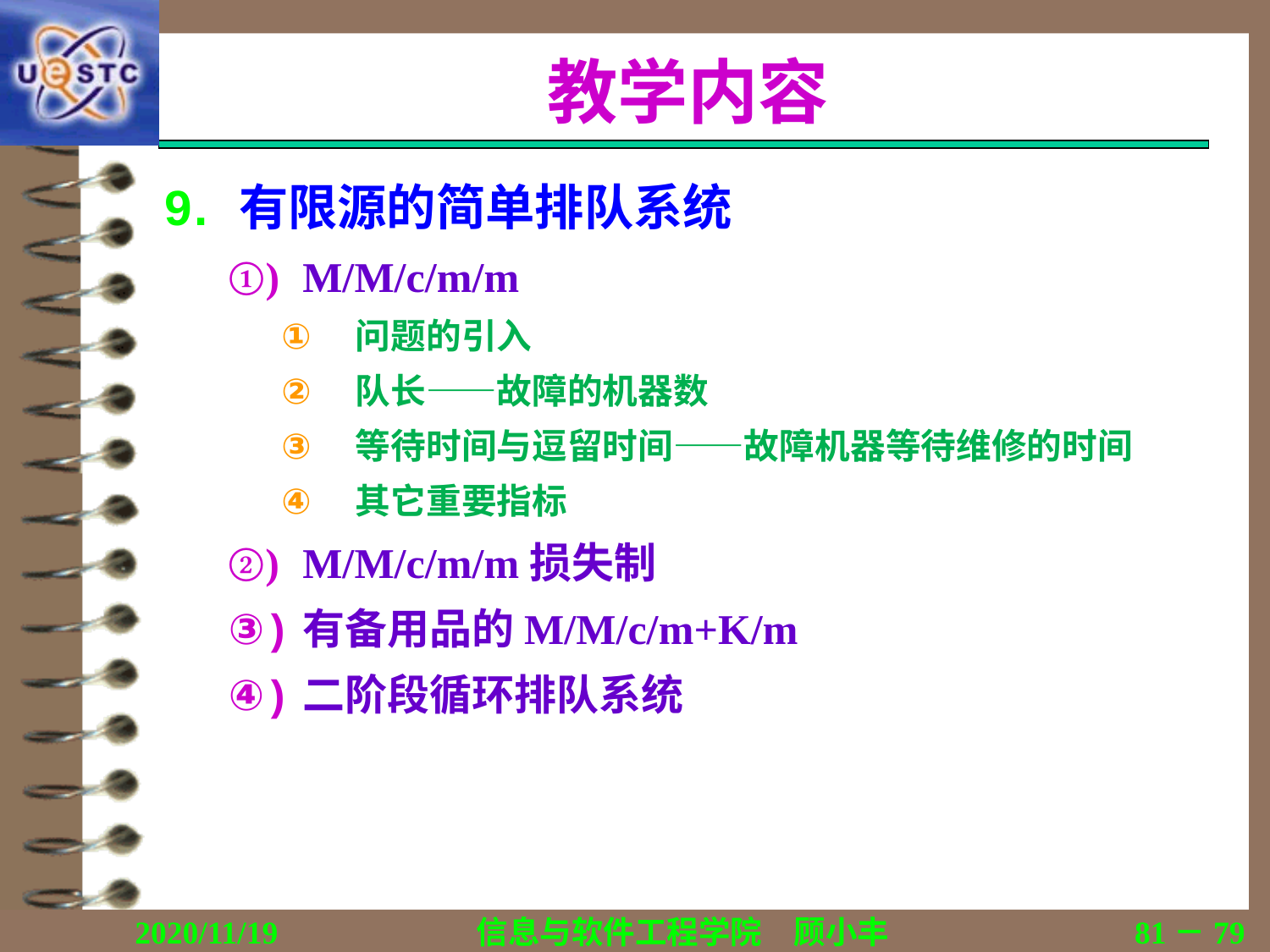

# 教学内容
有限源的简单排队系统
M/M/c/m/m
问题的引入
队长——故障的机器数
等待时间与逗留时间——故障机器等待维修的时间
其它重要指标
M/M/c/m/m损失制
有备用品的M/M/c/m+K/m
二阶段循环排队系统
2020/11/19
信息与软件工程学院　顾小丰
81－79